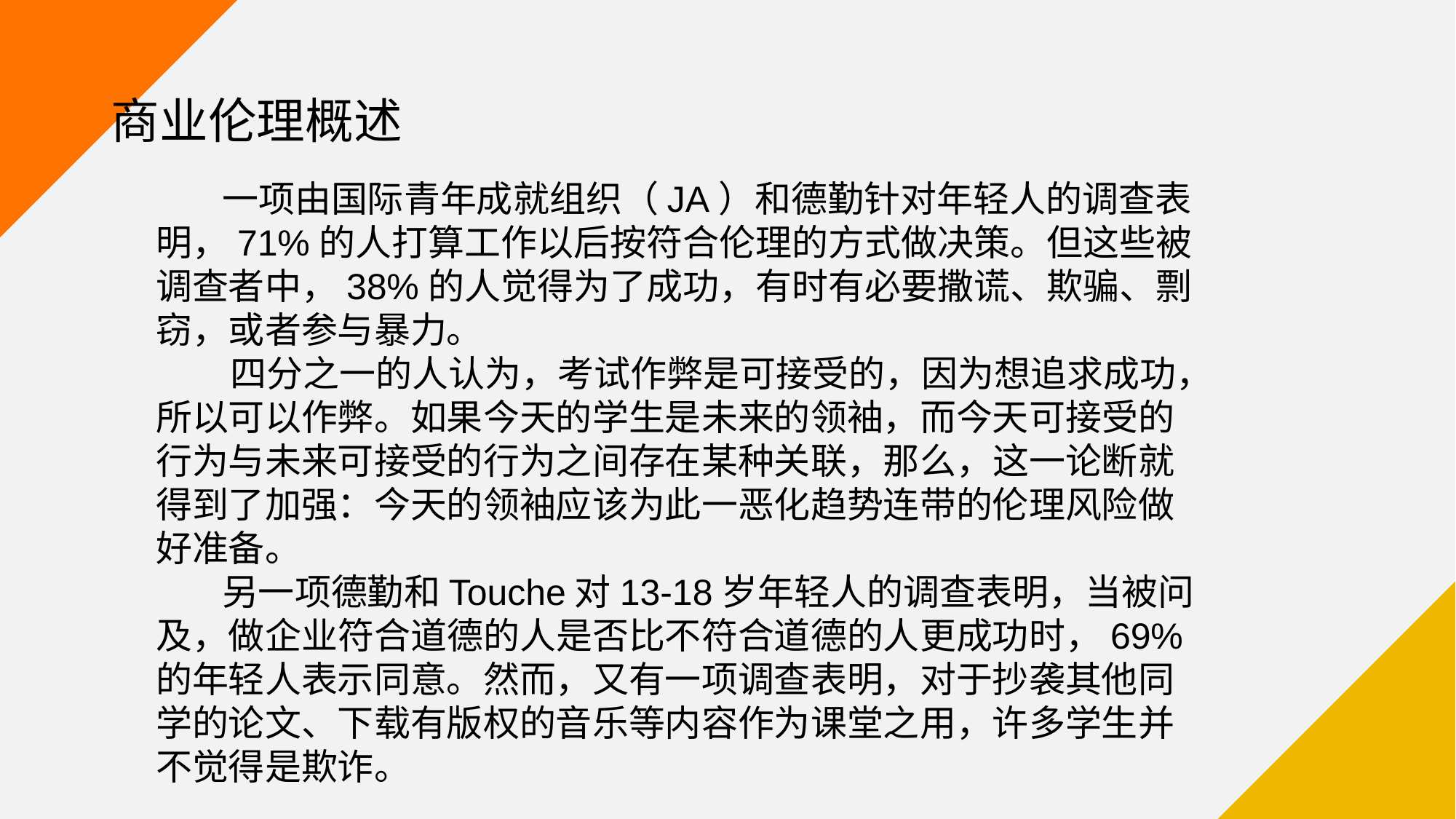

# 商业伦理概述
       一项由国际青年成就组织（JA）和德勤针对年轻人的调查表明，71%的人打算工作以后按符合伦理的方式做决策。但这些被调查者中，38%的人觉得为了成功，有时有必要撒谎、欺骗、剽窃，或者参与暴力。
        四分之一的人认为，考试作弊是可接受的，因为想追求成功，所以可以作弊。如果今天的学生是未来的领袖，而今天可接受的行为与未来可接受的行为之间存在某种关联，那么，这一论断就得到了加强：今天的领袖应该为此一恶化趋势连带的伦理风险做好准备。
       另一项德勤和Touche对13-18岁年轻人的调查表明，当被问及，做企业符合道德的人是否比不符合道德的人更成功时，69%的年轻人表示同意。然而，又有一项调查表明，对于抄袭其他同学的论文、下载有版权的音乐等内容作为课堂之用，许多学生并不觉得是欺诈。